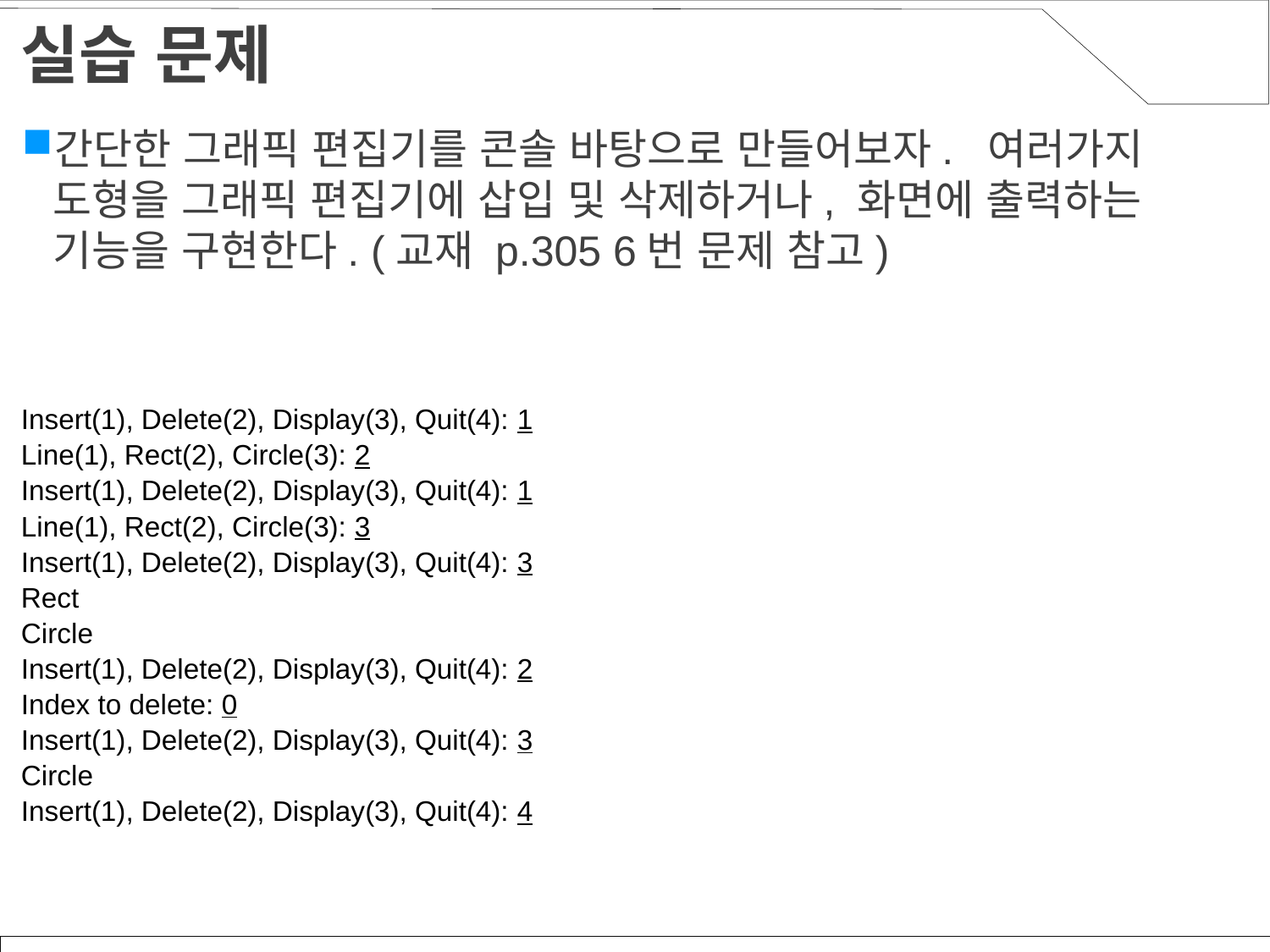

# 실습 문제
간단한 그래픽 편집기를 콘솔 바탕으로 만들어보자.  여러가지 도형을 그래픽 편집기에 삽입 및 삭제하거나, 화면에 출력하는 기능을 구현한다. (교재 p.305 6번 문제 참고)

Insert(1), Delete(2), Display(3), Quit(4): 1
Line(1), Rect(2), Circle(3): 2
Insert(1), Delete(2), Display(3), Quit(4): 1
Line(1), Rect(2), Circle(3): 3
Insert(1), Delete(2), Display(3), Quit(4): 3
Rect
Circle
Insert(1), Delete(2), Display(3), Quit(4): 2
Index to delete: 0
Insert(1), Delete(2), Display(3), Quit(4): 3
Circle
Insert(1), Delete(2), Display(3), Quit(4): 4